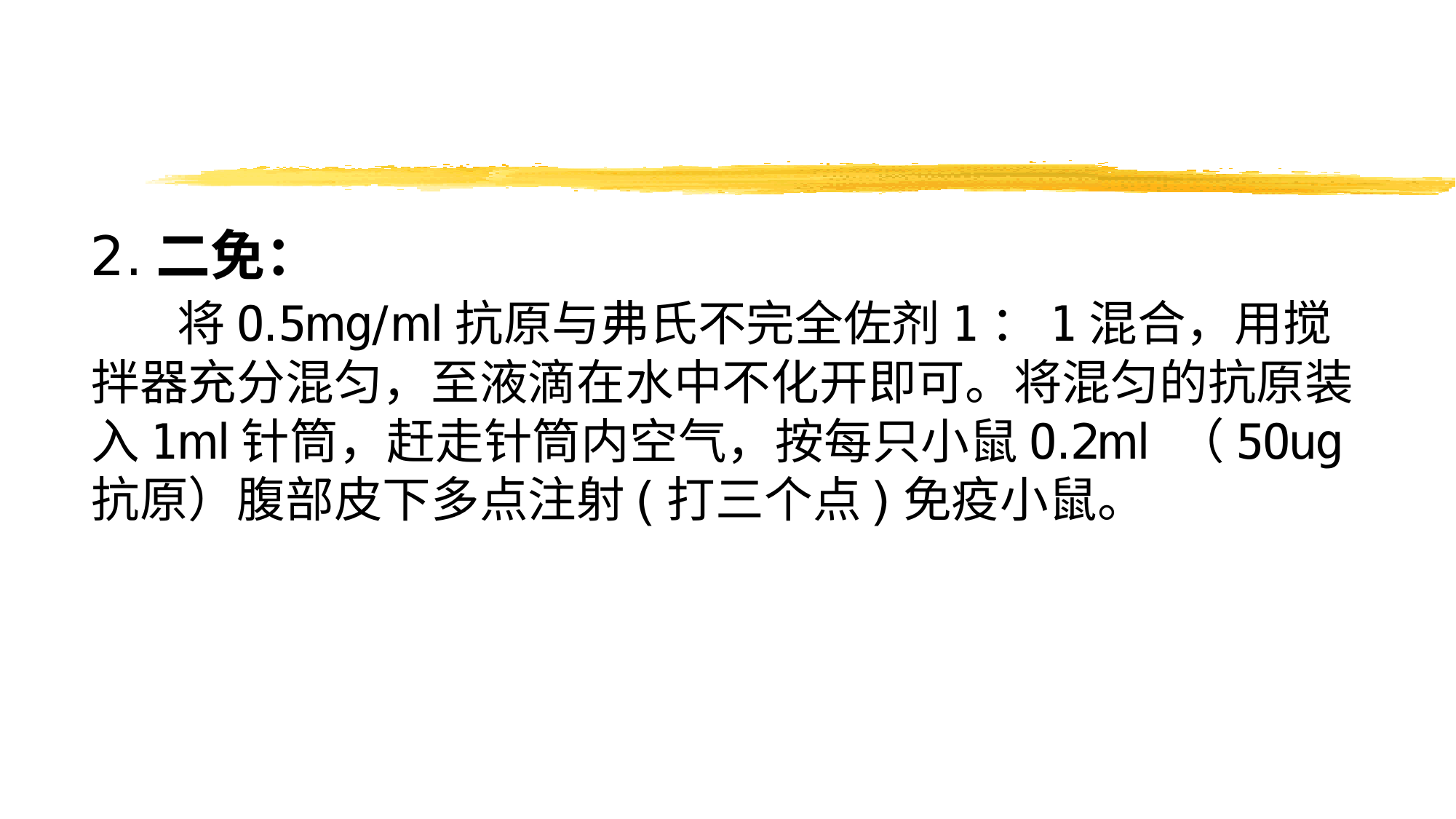

2.二免：
      将0.5mg/ml抗原与弗氏不完全佐剂1：1混合，用搅拌器充分混匀，至液滴在水中不化开即可。将混匀的抗原装入1ml针筒，赶走针筒内空气，按每只小鼠0.2ml （50ug抗原）腹部皮下多点注射(打三个点)免疫小鼠。